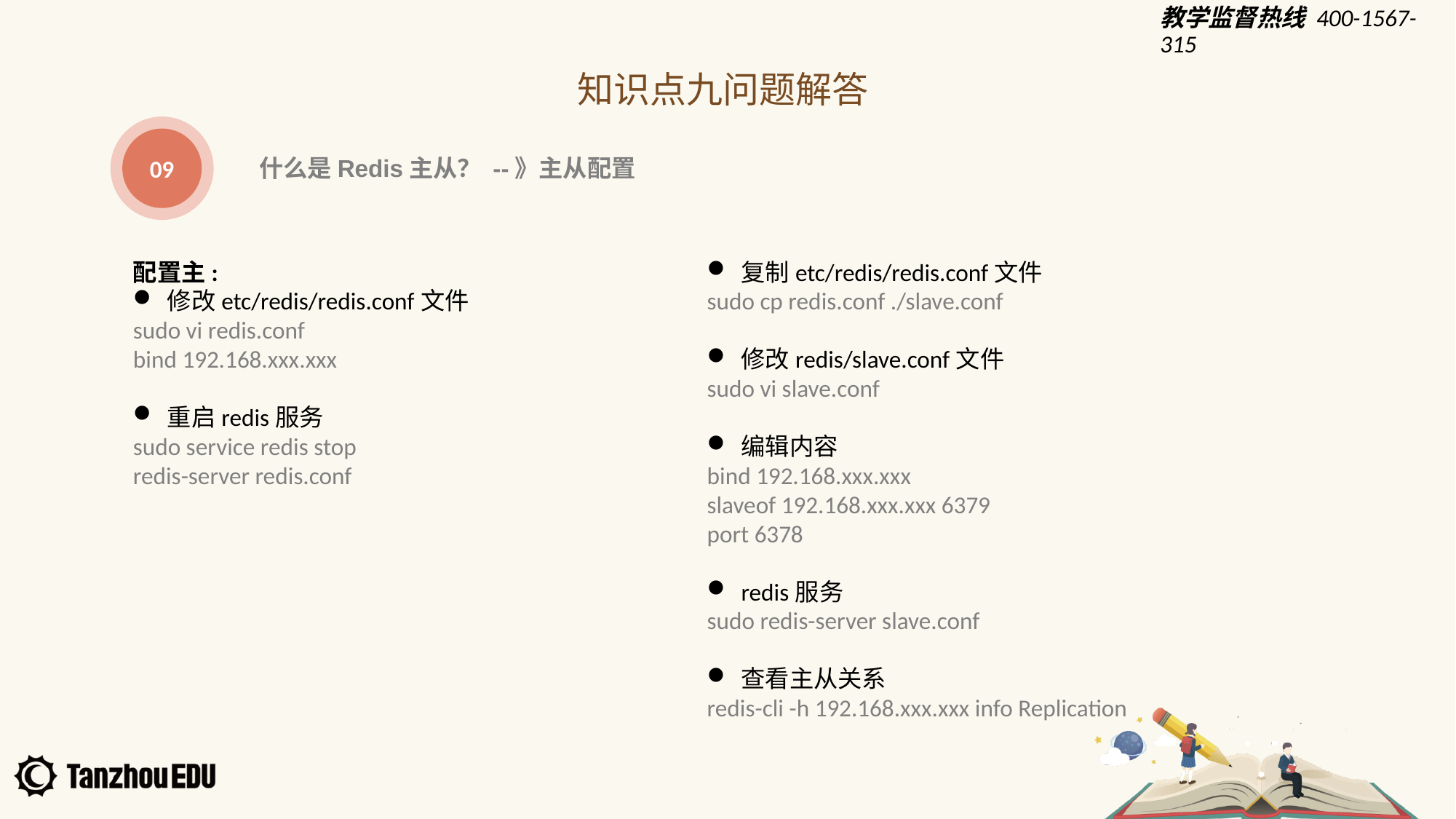

知识点九问题解答

09
什么是Redis主从？ --》主从配置
配置主:
修改etc/redis/redis.conf文件
sudo vi redis.conf
bind 192.168.xxx.xxx

重启redis服务
sudo service redis stop
redis-server redis.conf
复制etc/redis/redis.conf文件
sudo cp redis.conf ./slave.conf

修改redis/slave.conf文件
sudo vi slave.conf

编辑内容
bind 192.168.xxx.xxx
slaveof 192.168.xxx.xxx 6379
port 6378

redis服务
sudo redis-server slave.conf

查看主从关系
redis-cli -h 192.168.xxx.xxx info Replication